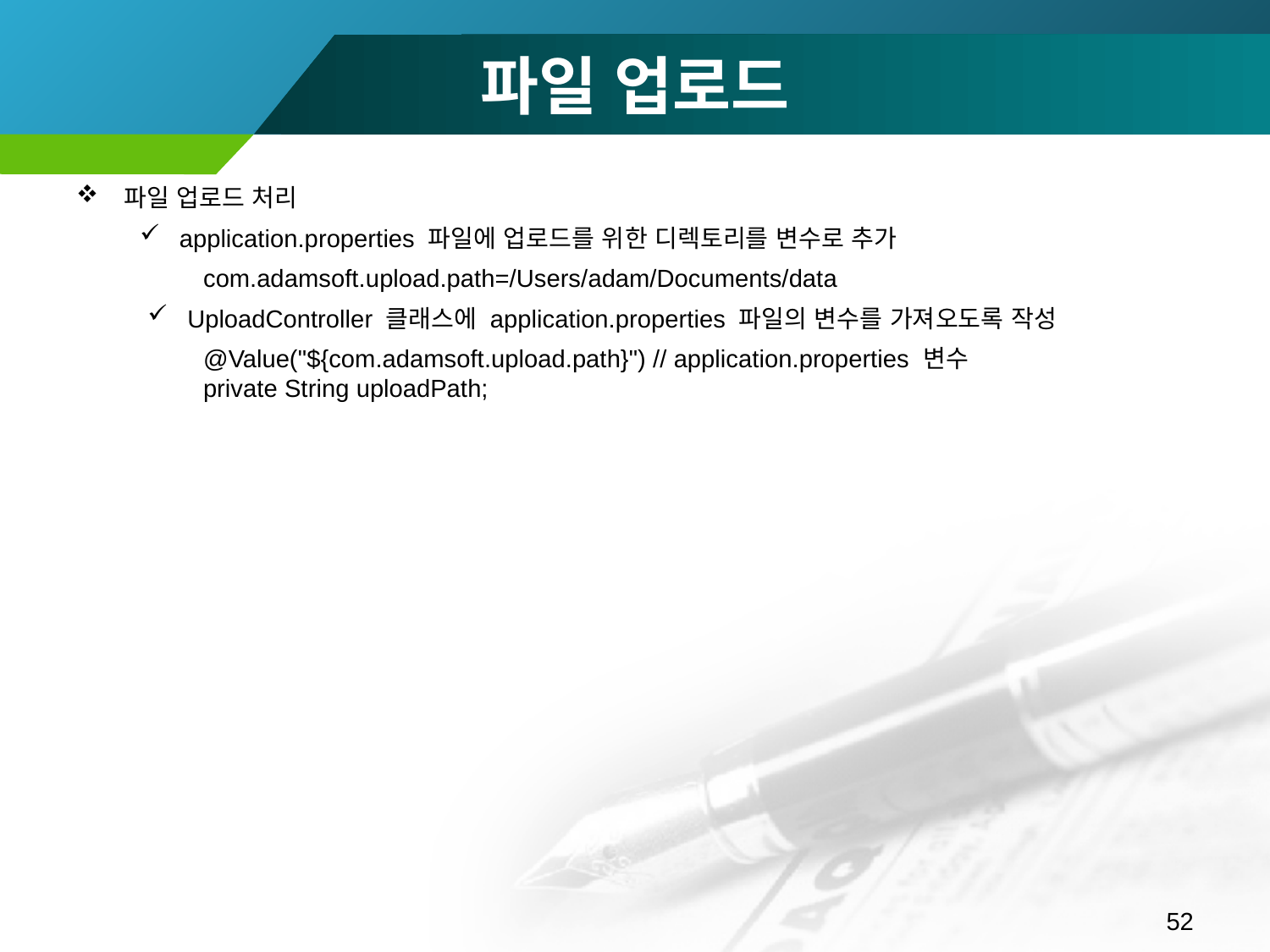

# 파일 업로드
파일 업로드 처리
application.properties 파일에 업로드를 위한 디렉토리를 변수로 추가
com.adamsoft.upload.path=/Users/adam/Documents/data
UploadController 클래스에 application.properties 파일의 변수를 가져오도록 작성
@Value("${com.adamsoft.upload.path}") // application.properties 변수
private String uploadPath;

52